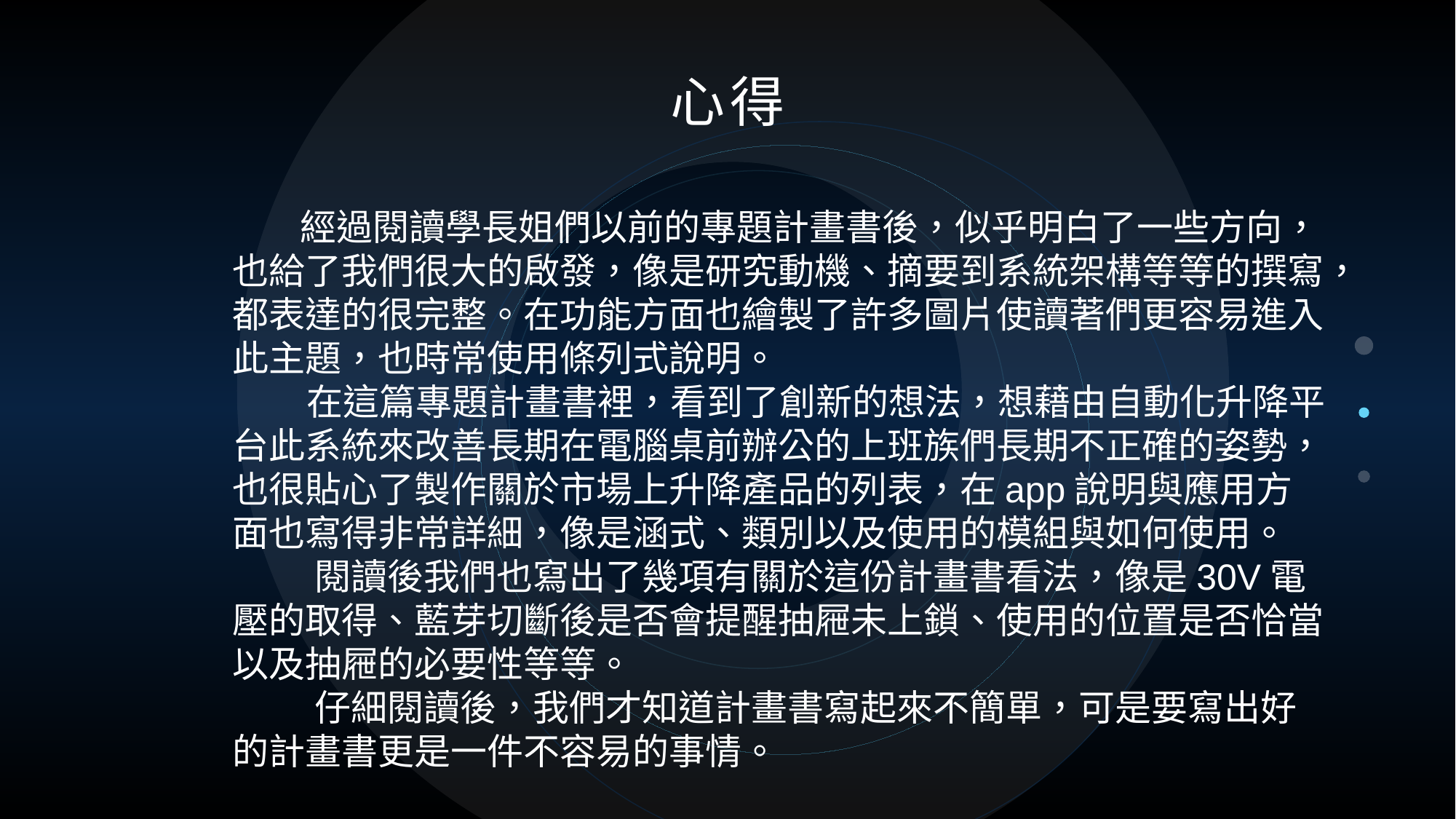

心得

         經過閱讀學長姐們以前的專題計畫書後，似乎明白了一些方向，也給了我們很大的啟發，像是研究動機、摘要到系統架構等等的撰寫，都表達的很完整。在功能方面也繪製了許多圖片使讀著們更容易進入此主題，也時常使用條列式說明。
        在這篇專題計畫書裡，看到了創新的想法，想藉由自動化升降平台此系統來改善長期在電腦桌前辦公的上班族們長期不正確的姿勢，也很貼心了製作關於市場上升降產品的列表，在app說明與應用方面也寫得非常詳細，像是涵式、類別以及使用的模組與如何使用。
         閱讀後我們也寫出了幾項有關於這份計畫書看法，像是30V電壓的取得、藍芽切斷後是否會提醒抽屜未上鎖、使用的位置是否恰當以及抽屜的必要性等等。
         仔細閱讀後，我們才知道計畫書寫起來不簡單，可是要寫出好的計畫書更是一件不容易的事情。